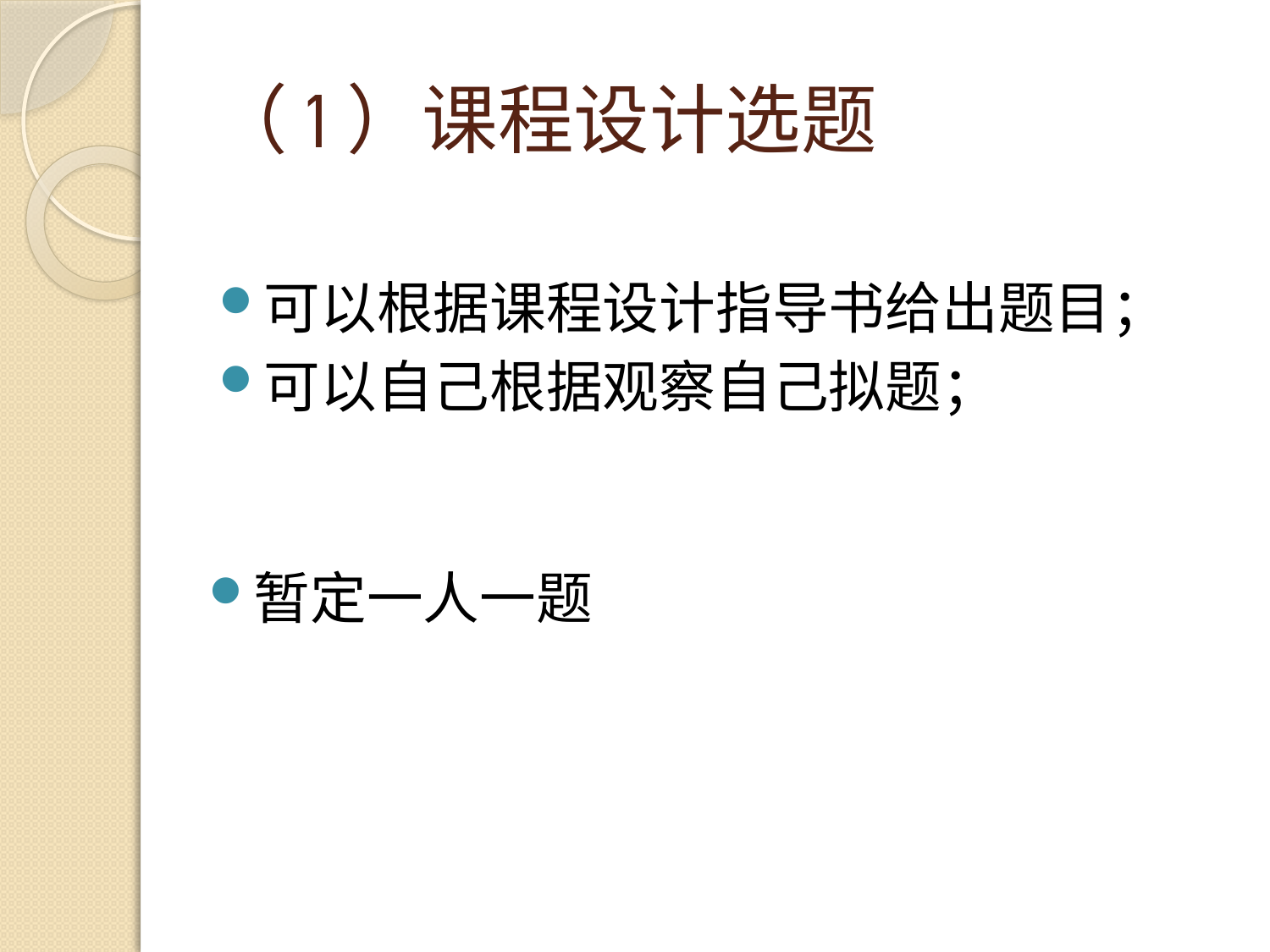

# （1）课程设计选题
可以根据课程设计指导书给出题目；
可以自己根据观察自己拟题；
暂定一人一题